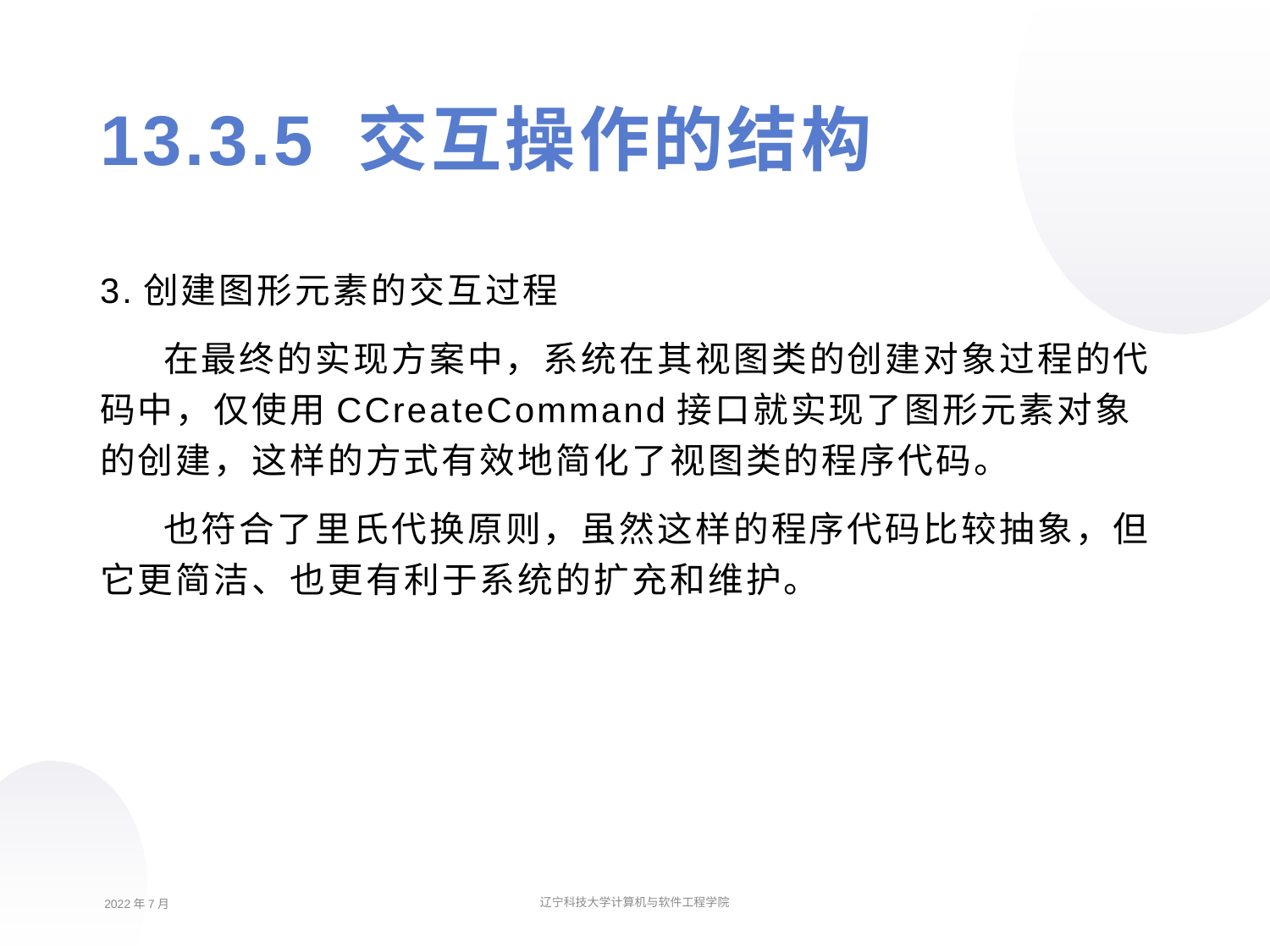

13.3.5 交互操作的结构
3.创建图形元素的交互过程
在最终的实现方案中，系统在其视图类的创建对象过程的代码中，仅使用CCreateCommand接口就实现了图形元素对象的创建，这样的方式有效地简化了视图类的程序代码。
也符合了里氏代换原则，虽然这样的程序代码比较抽象，但它更简洁、也更有利于系统的扩充和维护。

2022年7月
辽宁科技大学计算机与软件工程学院
80